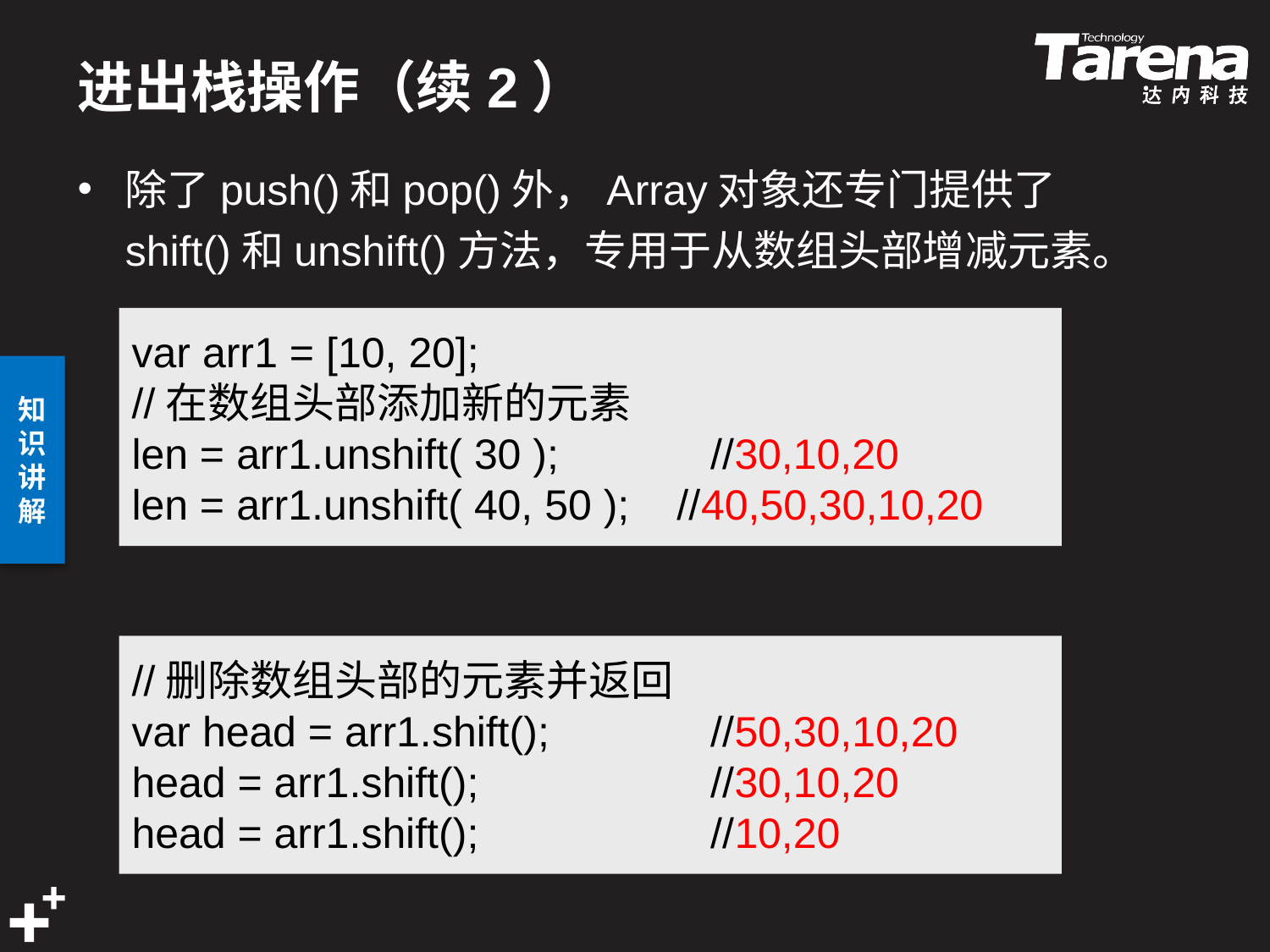

# 进出栈操作（续2）
除了push()和pop()外，Array对象还专门提供了shift()和unshift()方法，专用于从数组头部增减元素。

var arr1 = [10, 20];
//在数组头部添加新的元素
len = arr1.unshift( 30 );	      //30,10,20
len = arr1.unshift( 40, 50 );    //40,50,30,10,20
//删除数组头部的元素并返回
var head = arr1.shift();	      //50,30,10,20
head = arr1.shift();		      //30,10,20
head = arr1.shift();       	      //10,20